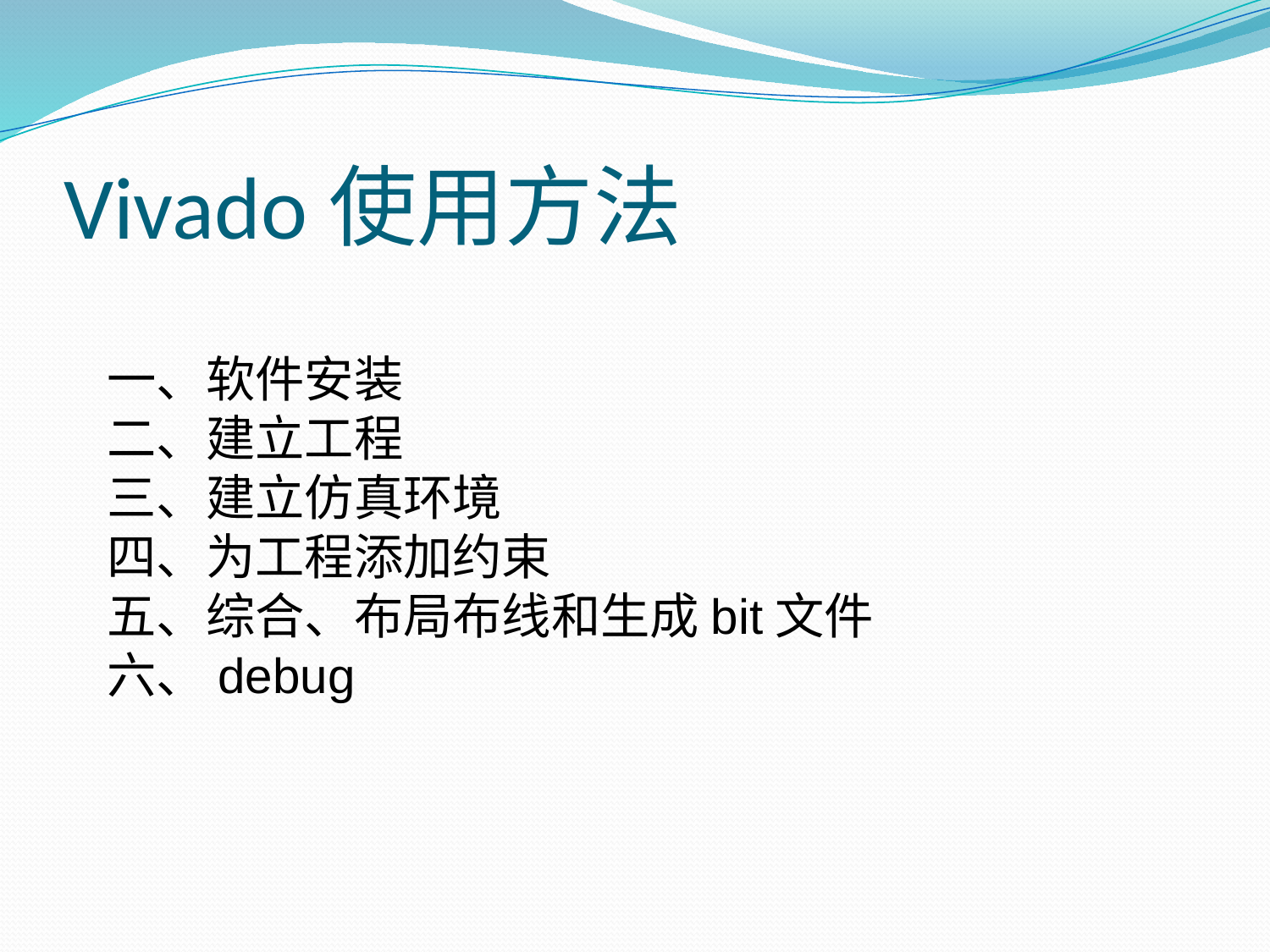

# Vivado使用方法

一、软件安装
二、建立工程
三、建立仿真环境
四、为工程添加约束
五、综合、布局布线和生成bit文件
六、debug